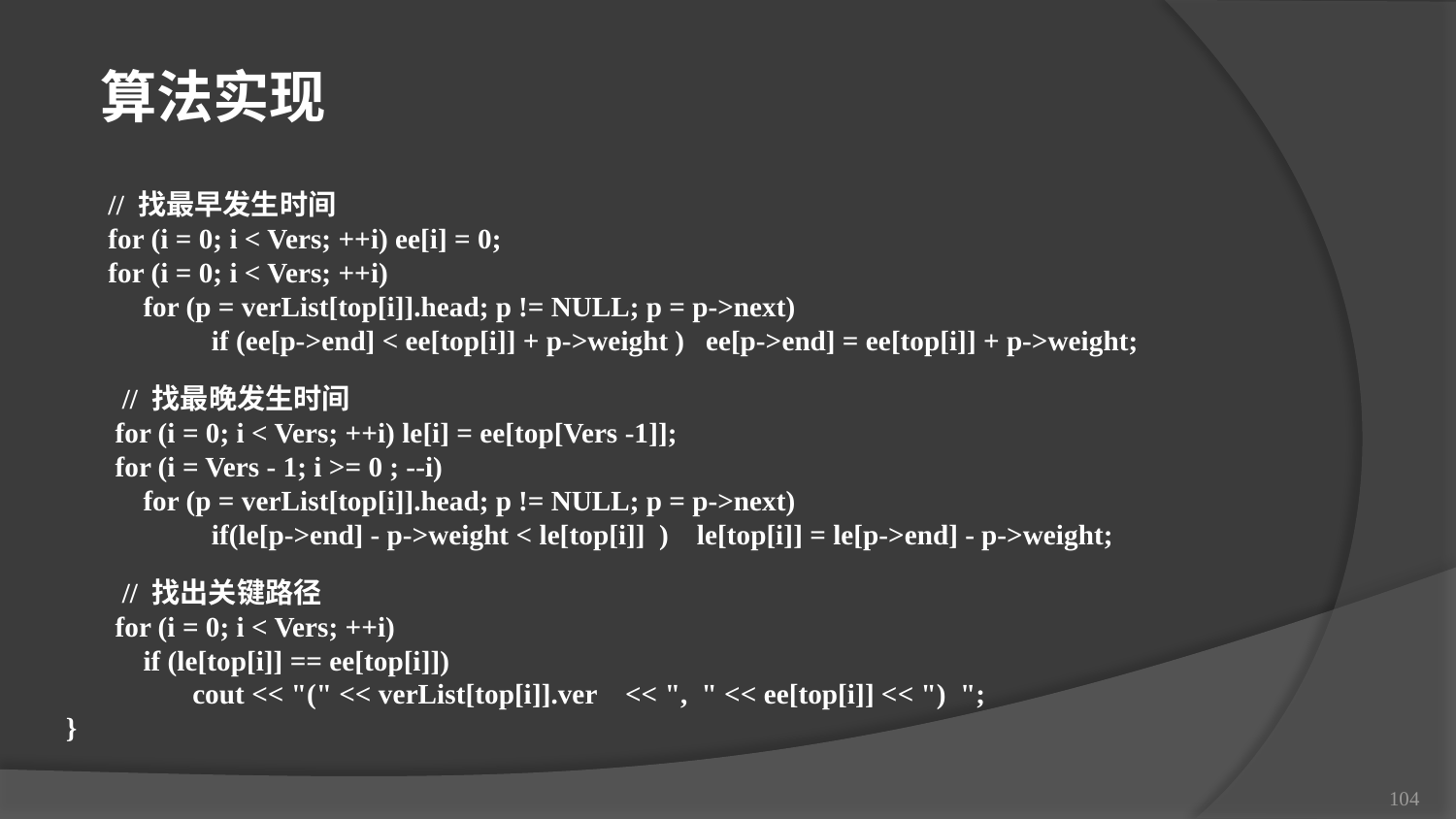

算法实现
      // 找最早发生时间
      for (i = 0; i < Vers; ++i) ee[i] = 0;
      for (i = 0; i < Vers; ++i)
           for (p = verList[top[i]].head; p != NULL; p = p->next)
	if (ee[p->end] < ee[top[i]] + p->weight )   ee[p->end] = ee[top[i]] + p->weight;
        // 找最晚发生时间
       for (i = 0; i < Vers; ++i) le[i] = ee[top[Vers -1]];
       for (i = Vers - 1; i >= 0 ; --i)
           for (p = verList[top[i]].head; p != NULL; p = p->next)
	if(le[p->end] - p->weight < le[top[i]]  )    le[top[i]] = le[p->end] - p->weight;
        // 找出关键路径
       for (i = 0; i < Vers; ++i)
           if (le[top[i]] == ee[top[i]])
                  cout << "(" << verList[top[i]].ver    << ",  " << ee[top[i]] << ")  ";
}

104